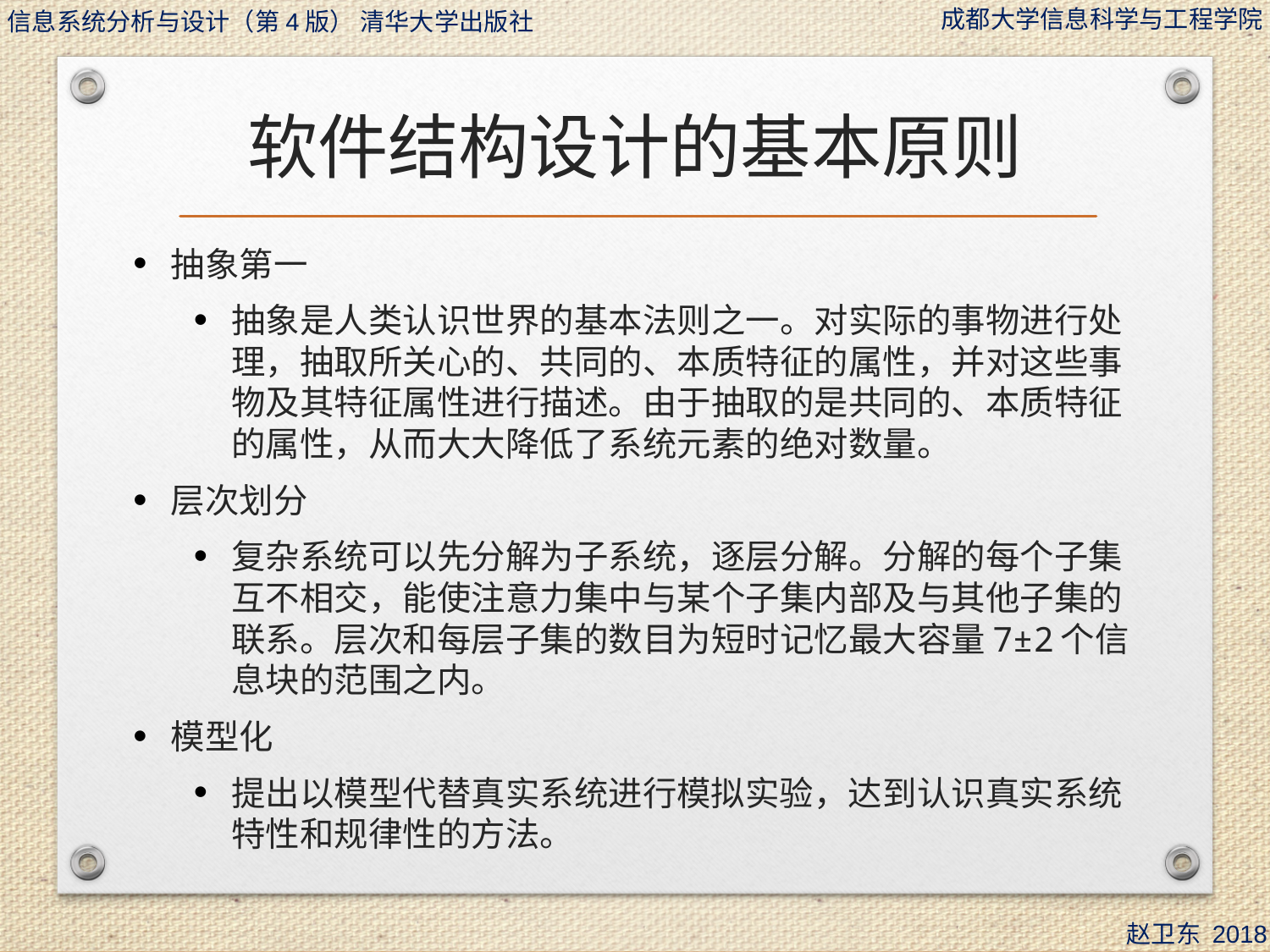

# 软件结构设计的基本原则
抽象第一
抽象是人类认识世界的基本法则之一。对实际的事物进行处理，抽取所关心的、共同的、本质特征的属性，并对这些事物及其特征属性进行描述。由于抽取的是共同的、本质特征的属性，从而大大降低了系统元素的绝对数量。
层次划分
复杂系统可以先分解为子系统，逐层分解。分解的每个子集互不相交，能使注意力集中与某个子集内部及与其他子集的联系。层次和每层子集的数目为短时记忆最大容量7±2个信息块的范围之内。
模型化
提出以模型代替真实系统进行模拟实验，达到认识真实系统特性和规律性的方法。